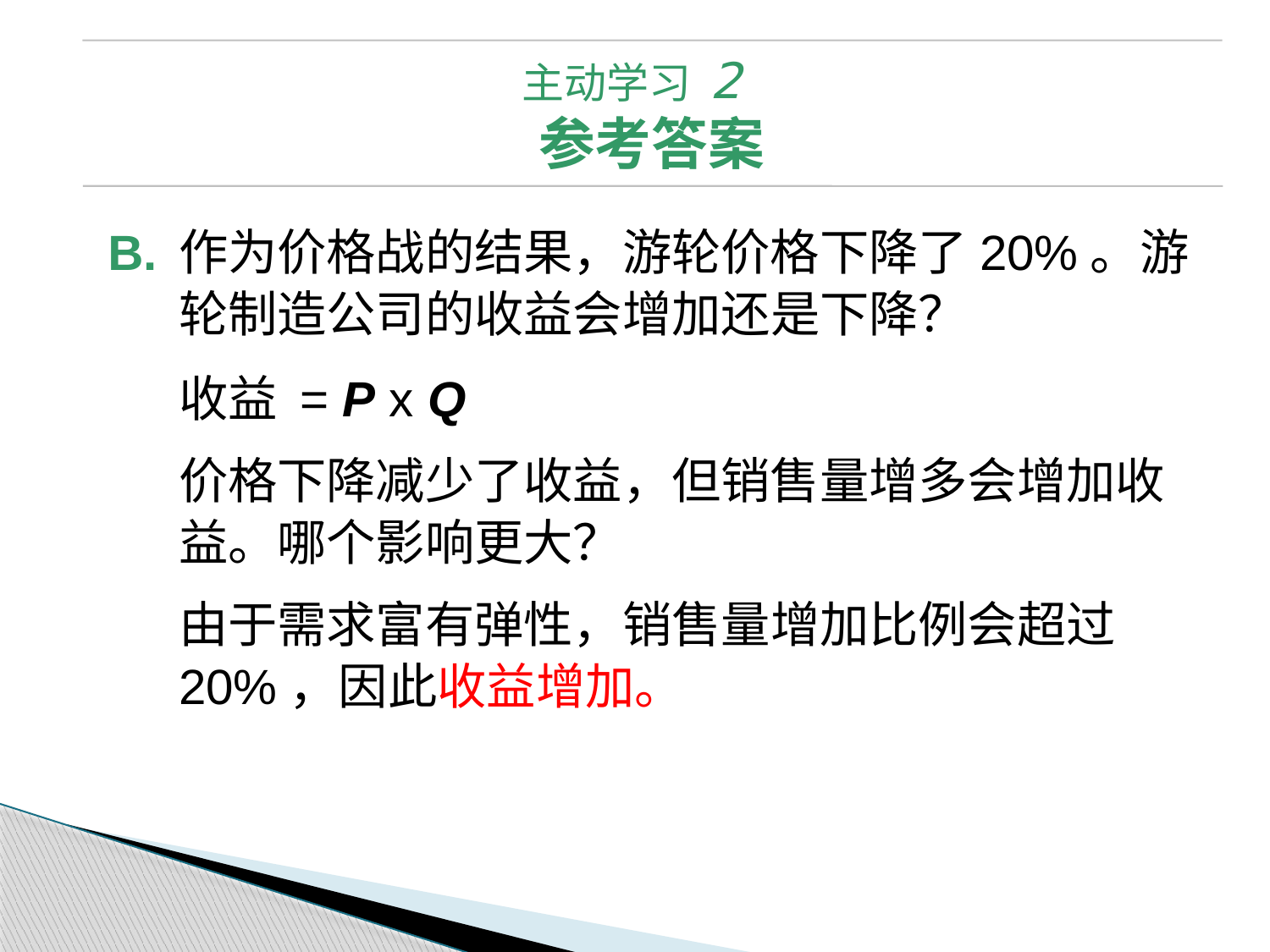

主动学习 2
参考答案
B.	作为价格战的结果，游轮价格下降了20%。游轮制造公司的收益会增加还是下降？
	收益 = P x Q
	价格下降减少了收益，但销售量增多会增加收益。哪个影响更大？
	由于需求富有弹性，销售量增加比例会超过20%，因此收益增加。